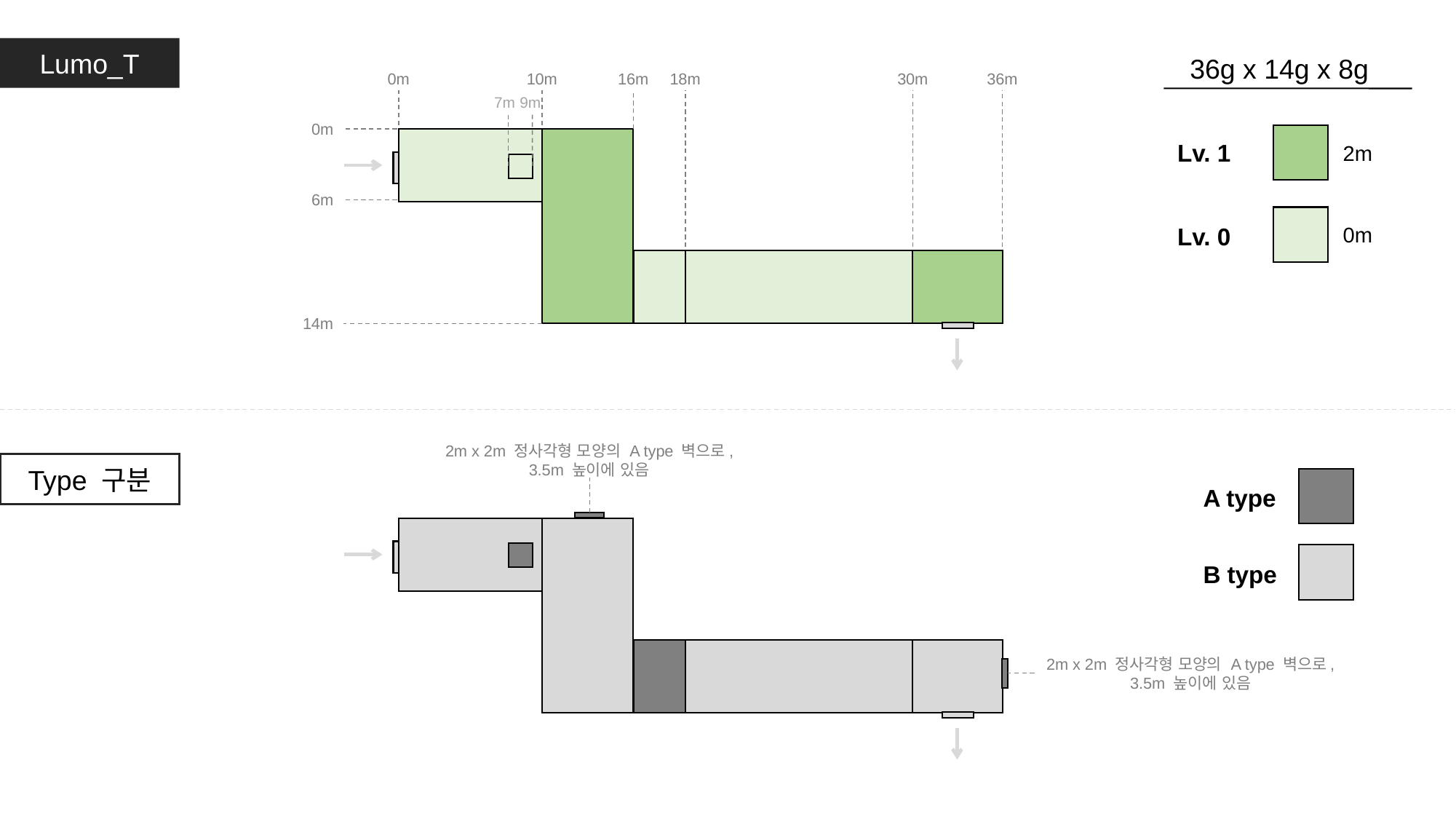

Lumo_T
36g x 14g x 8g
0m
10m
16m
18m
30m
36m
7m
9m

0m

Lv. 1
2m

Lv. 0
0m

6m

14m

2m x 2m 정사각형 모양의 A type 벽으로, 3.5m 높이에 있음
Type 구분

A type

B type

2m x 2m 정사각형 모양의 A type 벽으로, 3.5m 높이에 있음